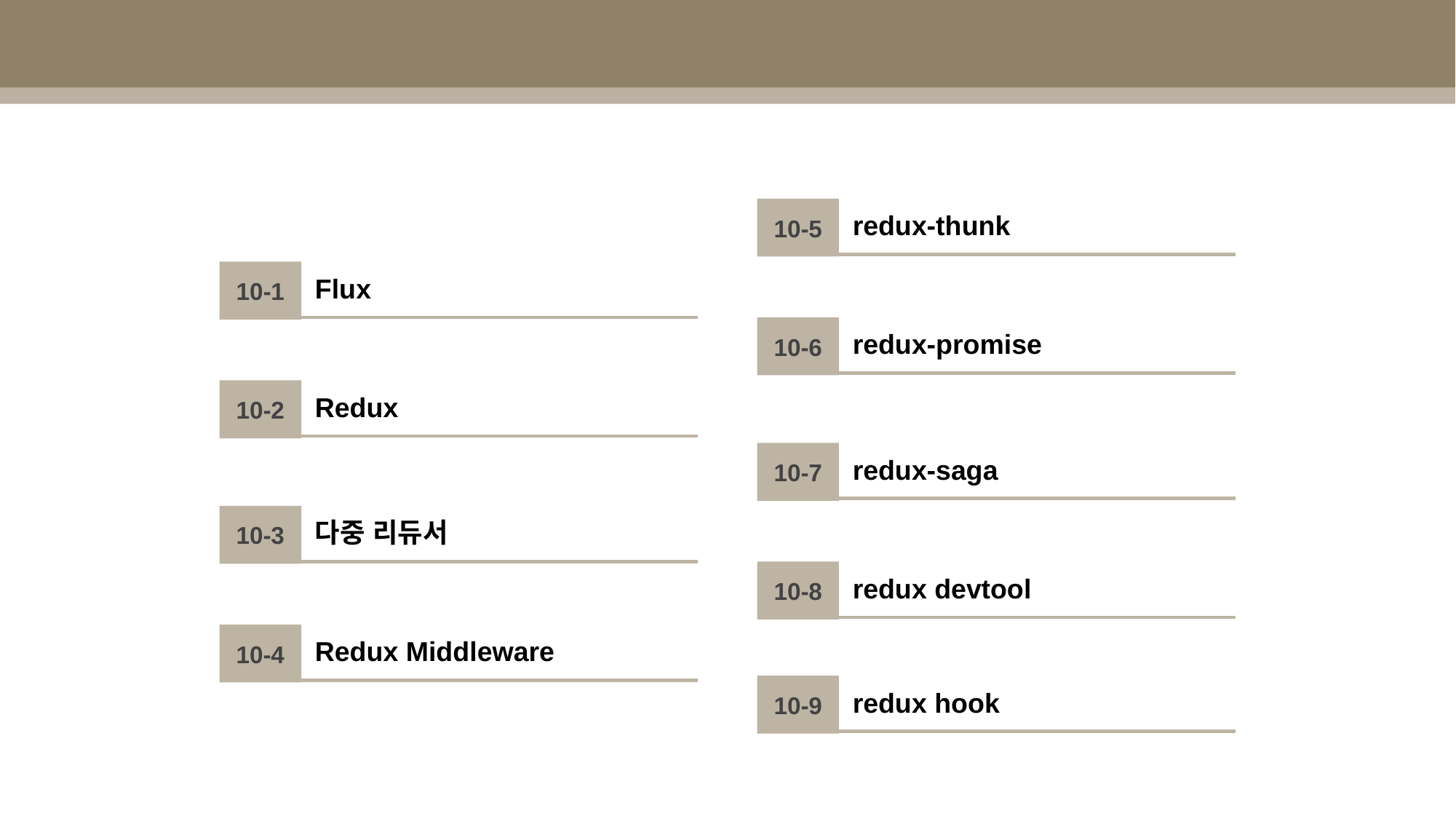

10-5
redux-thunk
10-1
Flux
10-6
redux-promise
10-2
Redux
10-7
redux-saga
10-3
다중 리듀서
10-8
redux devtool
10-4
Redux Middleware
10-9
redux hook